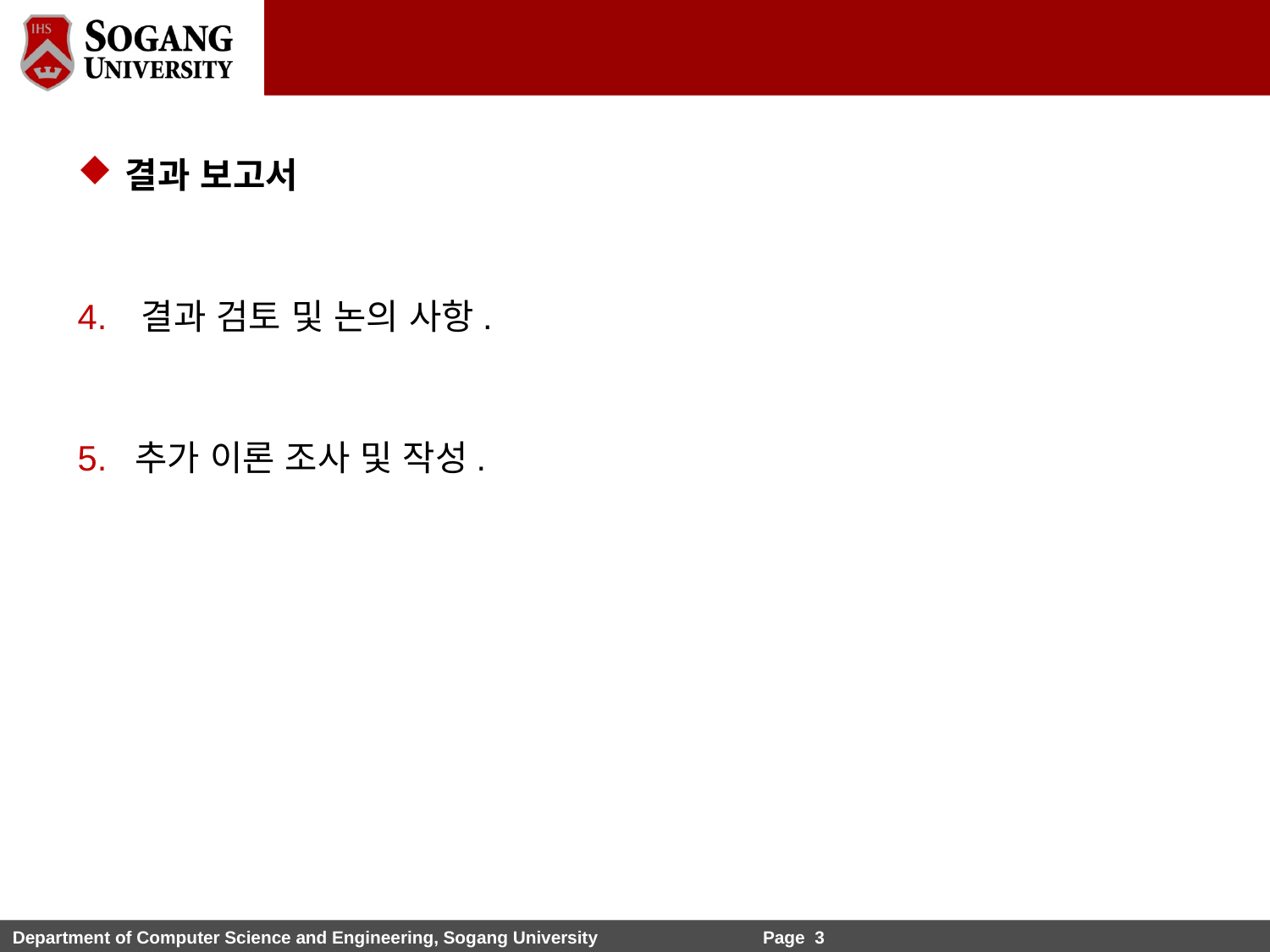

결과 보고서

결과 검토 및 논의 사항.

5.  추가 이론 조사 및 작성.